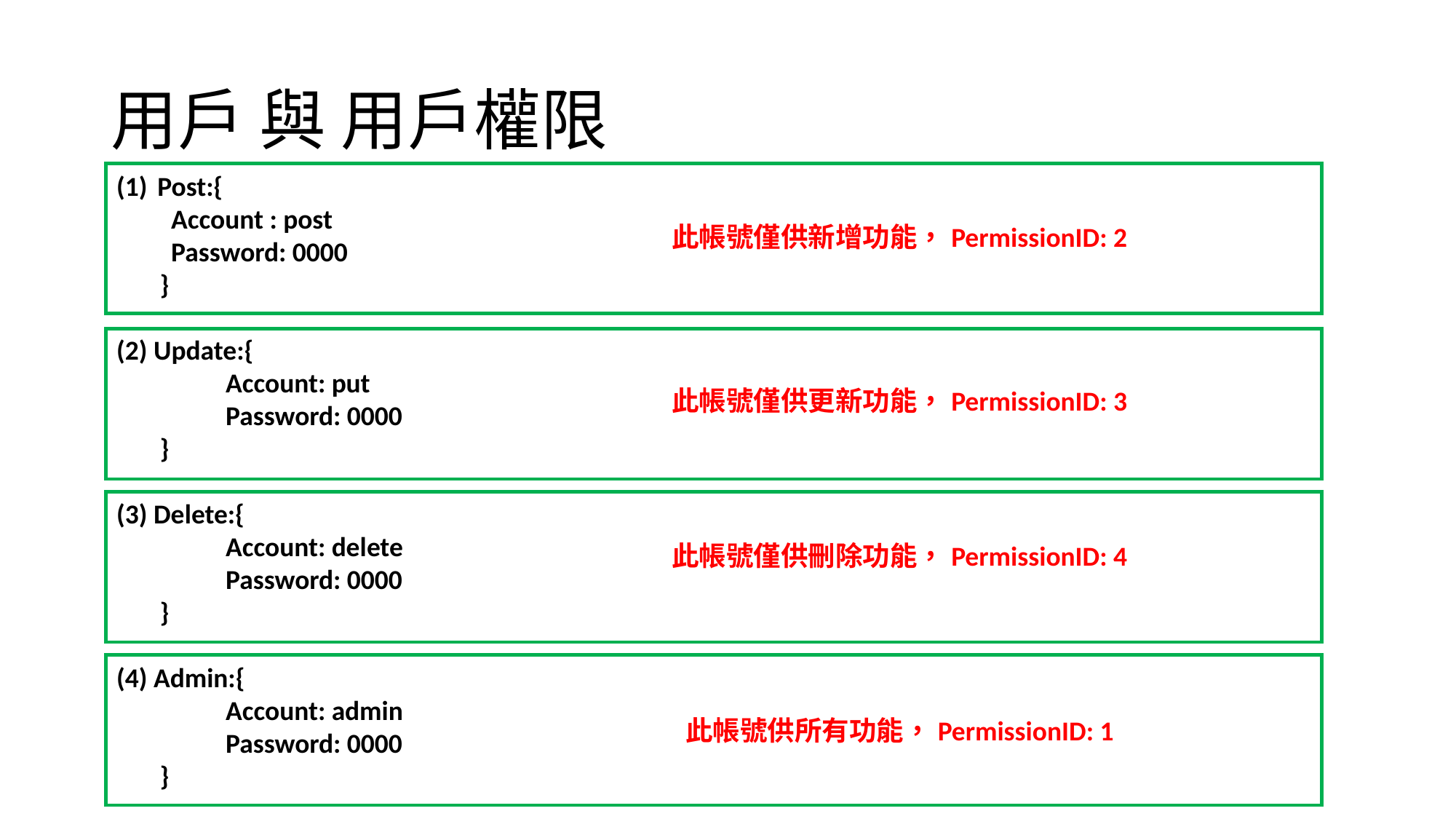

# 用戶 與 用戶權限
Post:{
Account : post
Password: 0000
       }

(2) Update:{
	Account: put
	Password: 0000
       }

(3) Delete:{
	Account: delete
	Password: 0000
       }

(4) Admin:{
	Account: admin
	Password: 0000
       }

此帳號僅供新增功能，PermissionID: 2

此帳號僅供更新功能，PermissionID: 3

此帳號僅供刪除功能，PermissionID: 4

此帳號供所有功能，PermissionID: 1